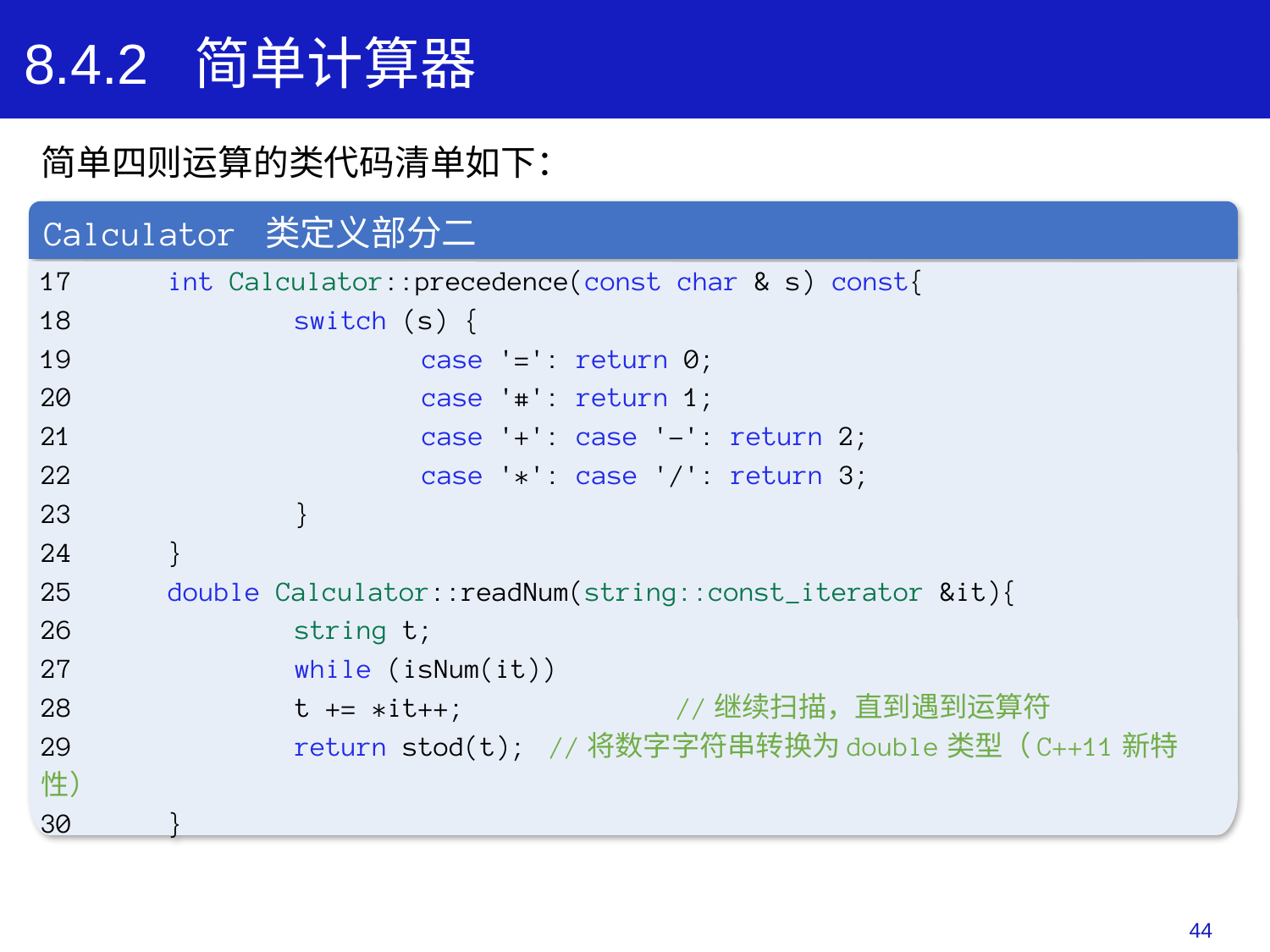

8.4.2  简单计算器
简单四则运算的类代码清单如下：
Calculator 类定义部分二
17 	int Calculator::precedence(const char & s) const{
18 		switch (s) {
19 			case '=': return 0;
20 			case '#': return 1;
21 			case '+': case '-': return 2;
22 			case '*': case '/': return 3;
23 		}
24 	}
25 	double Calculator::readNum(string::const_iterator &it){
26 		string t;
27 		while (isNum(it))
28 		t += *it++; 		//继续扫描，直到遇到运算符
29 		return stod(t); 	//将数字字符串转换为double类型（C++11新特性）
30 	}
44